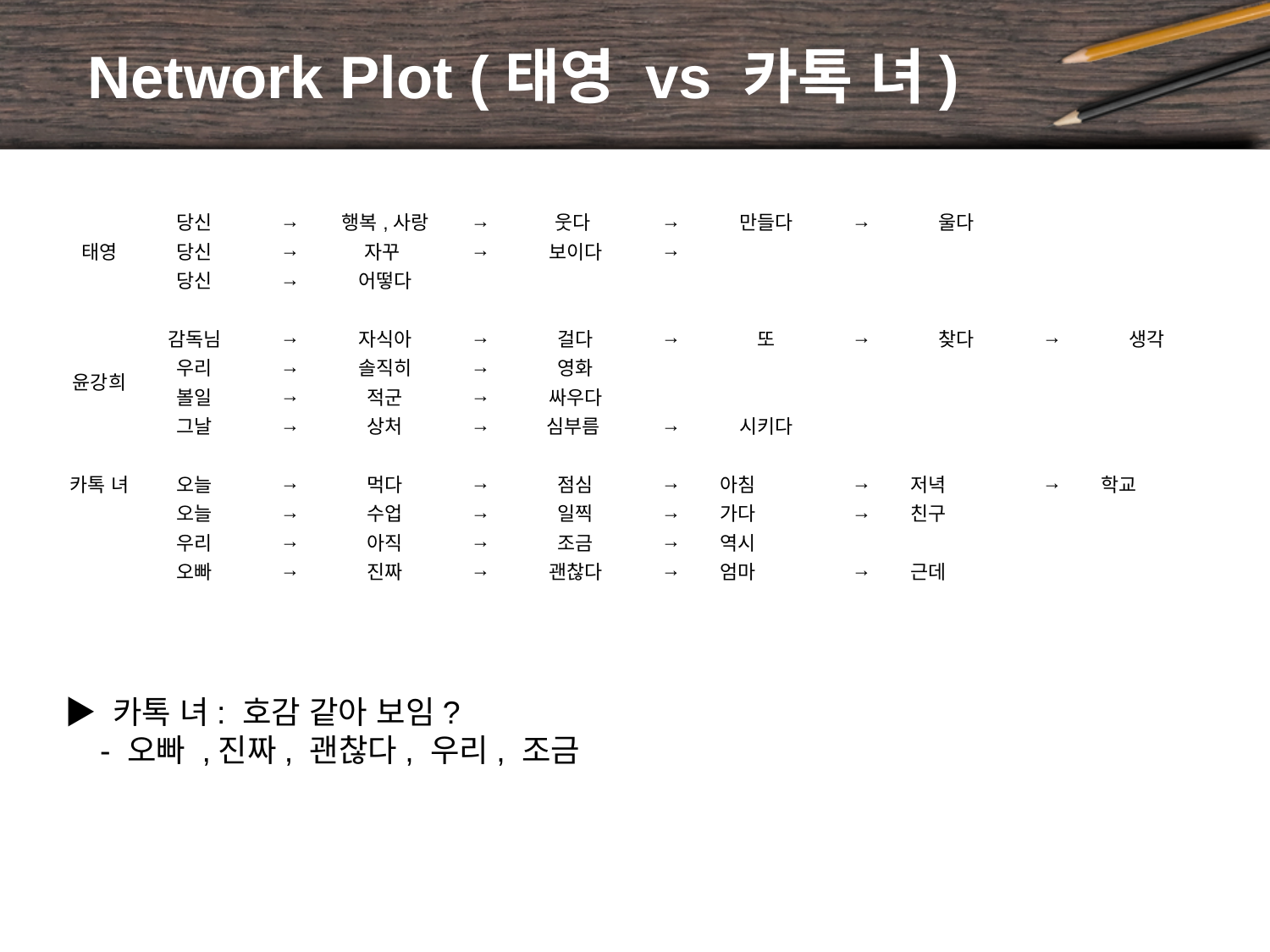

# Network Plot (태영 vs 카톡 녀)
| 태영 | 당신 | → | 행복,사랑 | → | 웃다 | → | 만들다 | → | 울다 |  |  |
| --- | --- | --- | --- | --- | --- | --- | --- | --- | --- | --- | --- |
|  | 당신 | → | 자꾸 | → | 보이다 | → |  |  |  |  |  |
|  | 당신 | → | 어떻다 |  |  |  |  |  |  |  |  |
|  |  |  |  |  |  |  |  |  |  |  |  |
| 윤강희 | 감독님 | → | 자식아 | → | 걸다 | → | 또 | → | 찾다 | → | 생각 |
|  | 우리 | → | 솔직히 | → | 영화 |  |  |  |  |  |  |
|  | 볼일 | → | 적군 | → | 싸우다 |  |  |  |  |  |  |
|  | 그날 | → | 상처 | → | 심부름 | → | 시키다 |  |  |  |  |
|  |  |  |  |  |  |  |  |  |  |  |  |
| 카톡 녀 | 오늘 | → | 먹다 | → | 점심 | → | 아침 | → | 저녁 | → | 학교 |
|  | 오늘 | → | 수업 | → | 일찍 | → | 가다 | → | 친구 |  |  |
|  | 우리 | → | 아직 | → | 조금 | → | 역시 |  |  |  |  |
|  | 오빠 | → | 진짜 | → | 괜찮다 | → | 엄마 | → | 근데 |  |  |
▶ 카톡 녀: 호감 같아 보임?
    - 오빠 ,진짜, 괜찮다, 우리, 조금